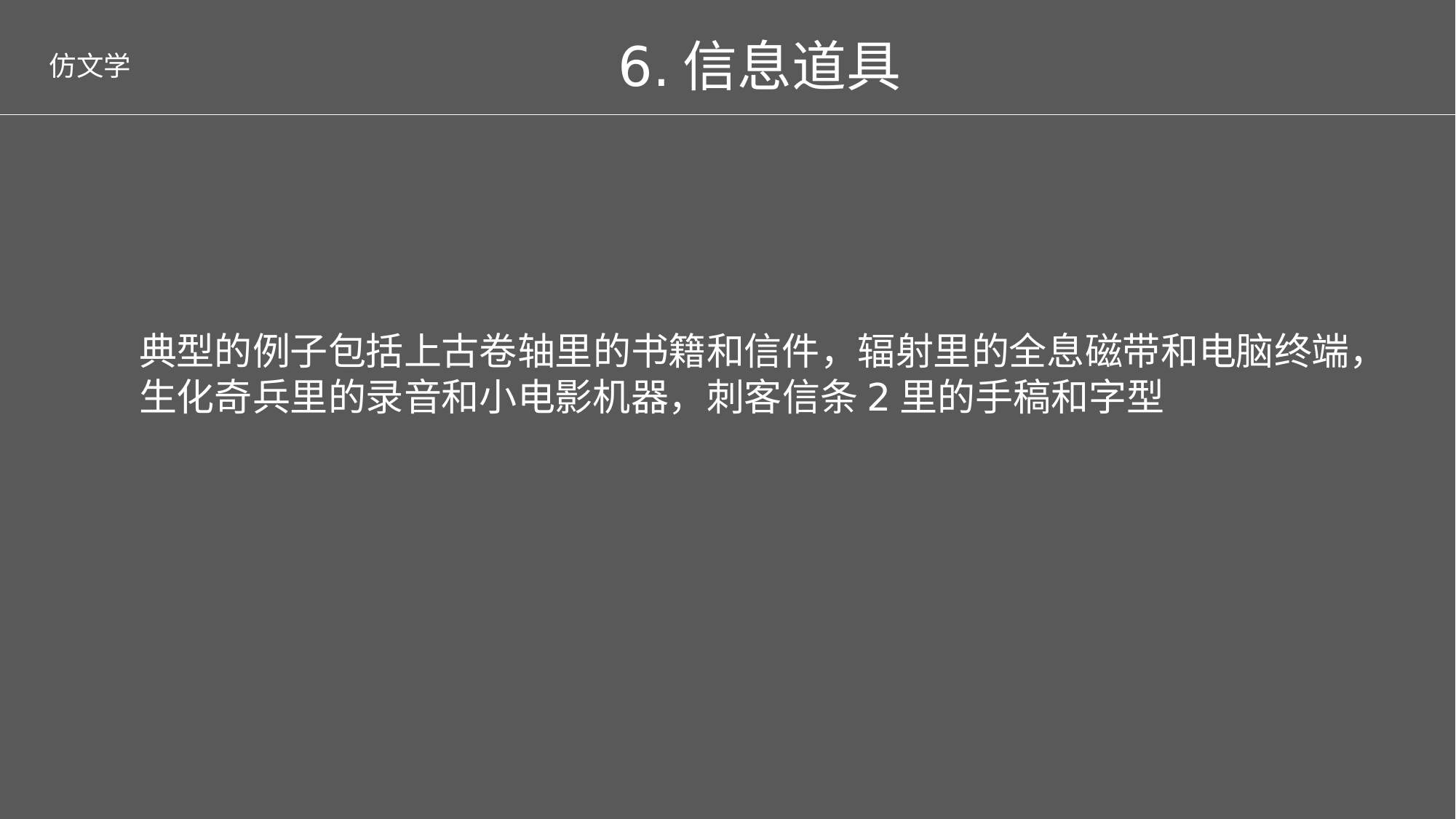

6.信息道具
仿文学
典型的例子包括上古卷轴里的书籍和信件，辐射里的全息磁带和电脑终端，生化奇兵里的录音和小电影机器，刺客信条2里的手稿和字型